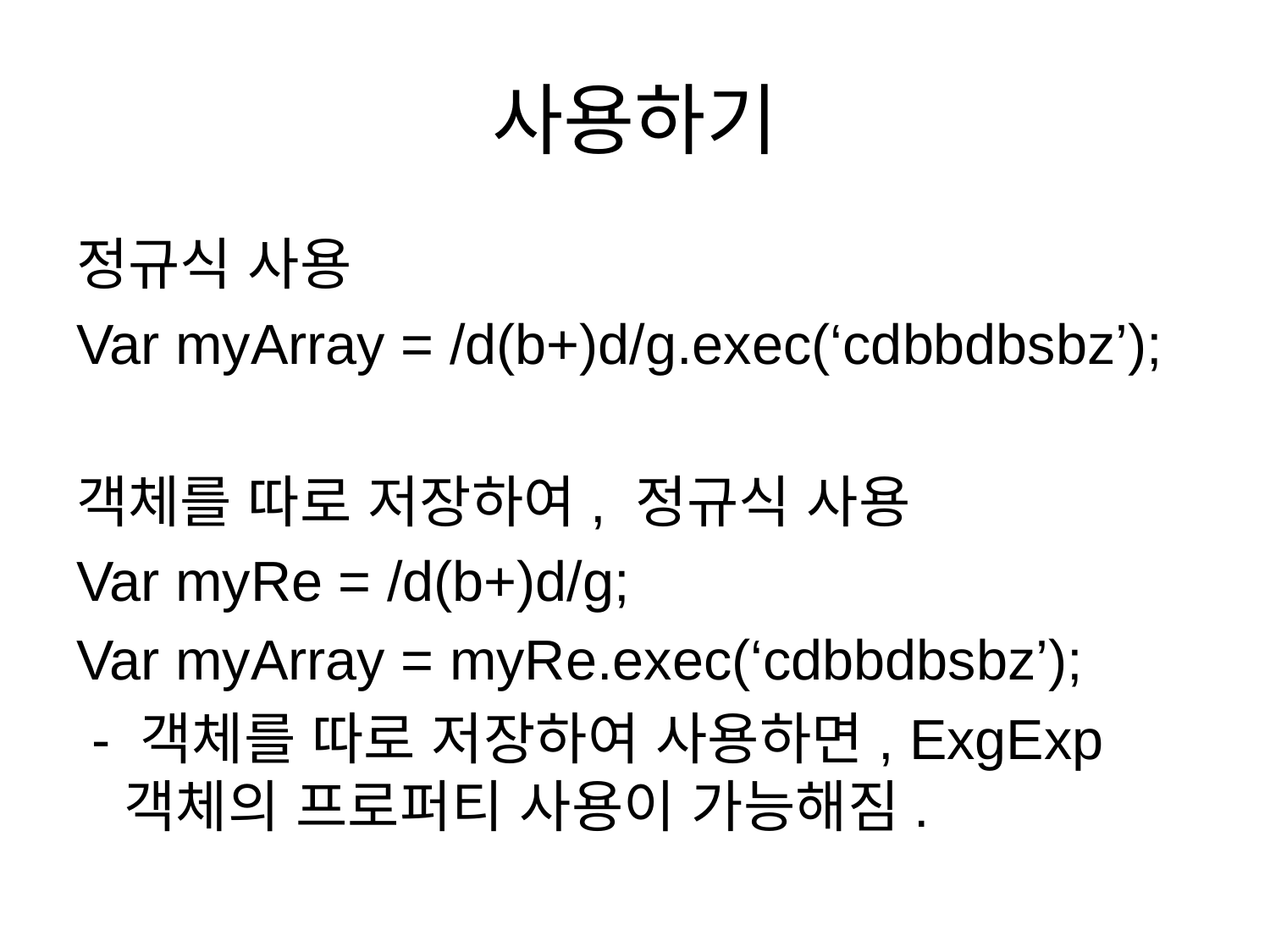

# 사용하기
정규식 사용
Var myArray = /d(b+)d/g.exec(‘cdbbdbsbz’);

객체를 따로 저장하여, 정규식 사용
Var myRe = /d(b+)d/g;
Var myArray = myRe.exec(‘cdbbdbsbz’);
 - 객체를 따로 저장하여 사용하면, ExgExp 객체의 프로퍼티 사용이 가능해짐.